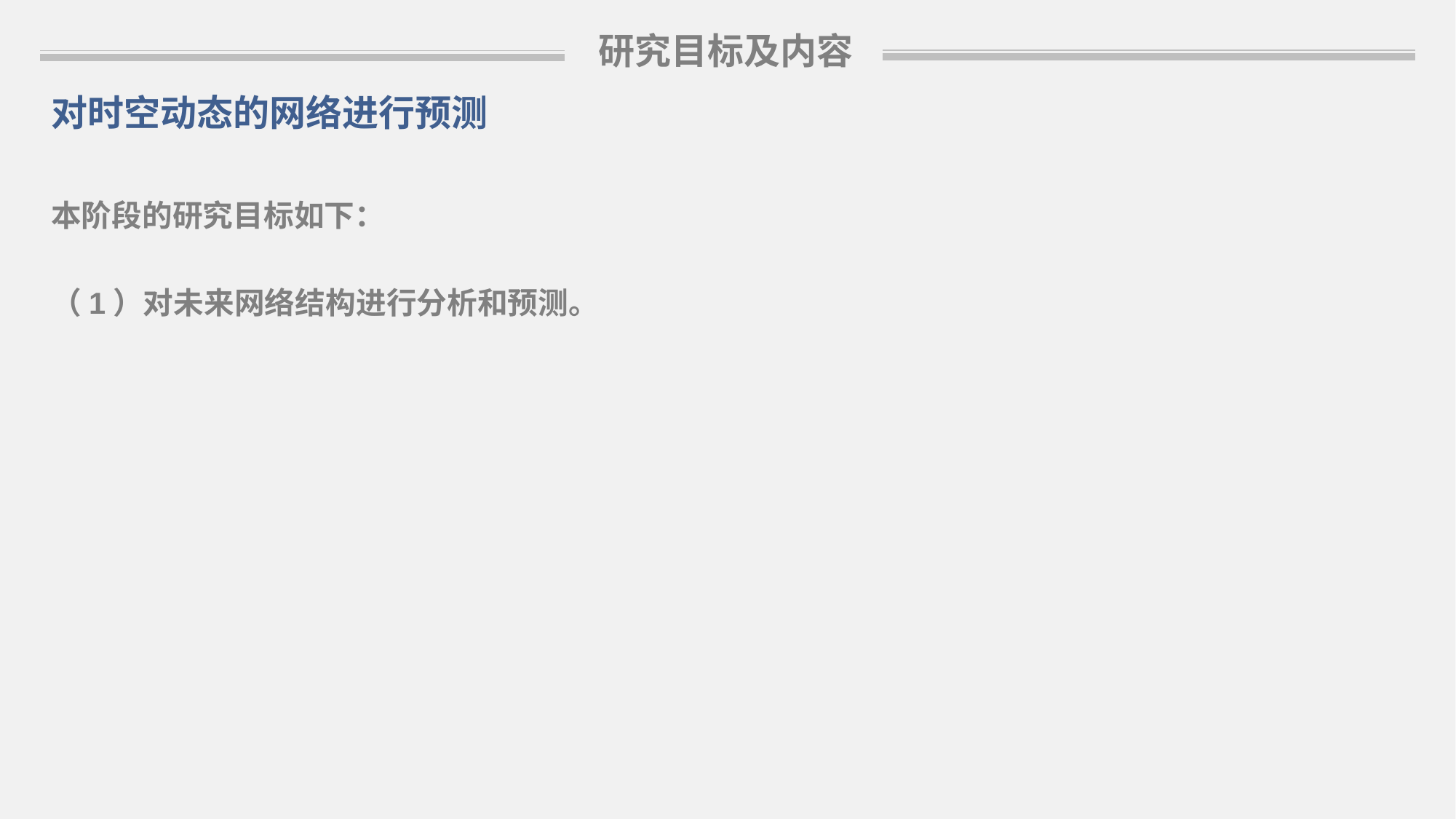

研究目标及内容
对时空动态的网络进行预测
本阶段的研究目标如下：

（1）对未来网络结构进行分析和预测。